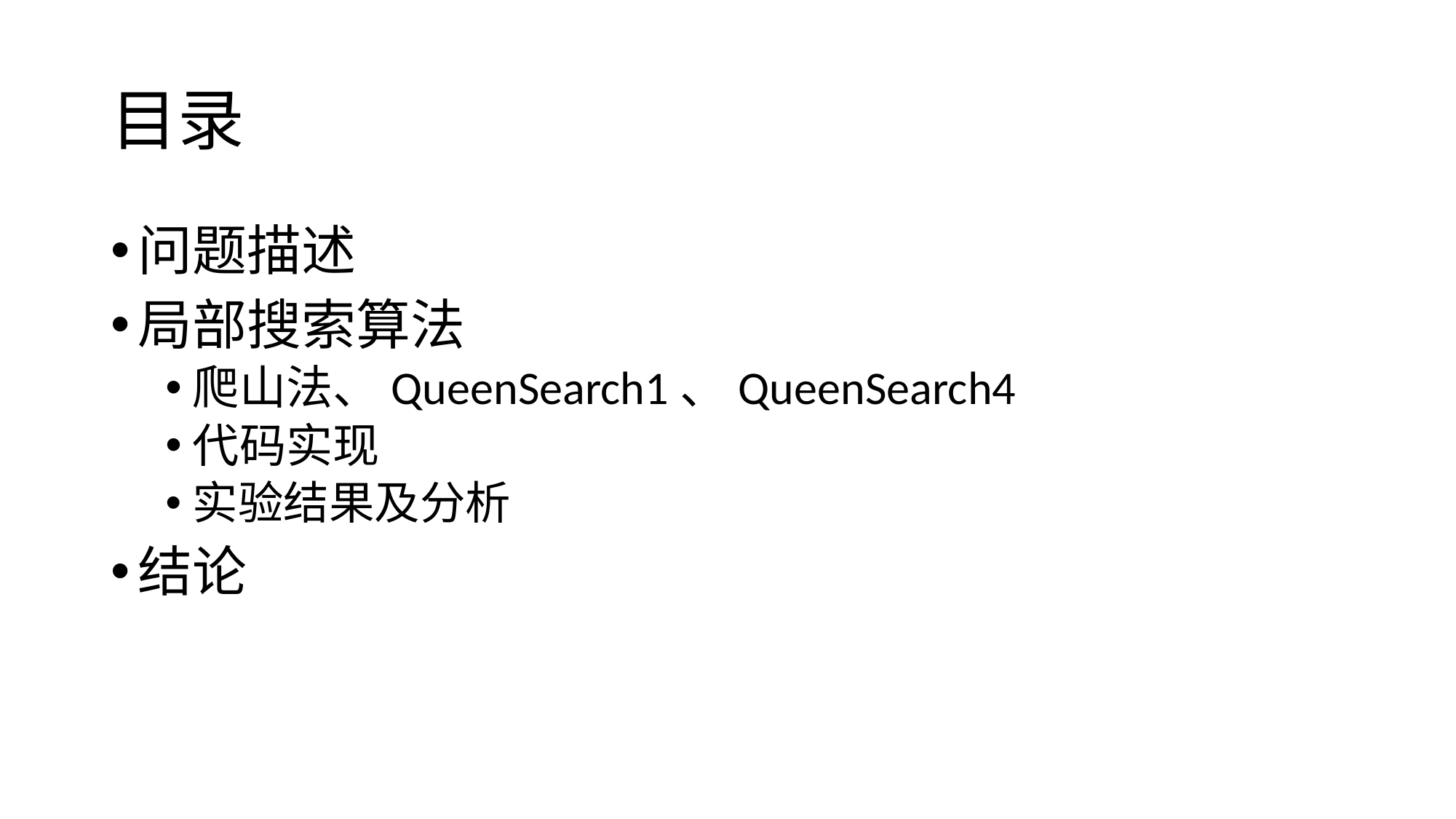

# 目录
问题描述
局部搜索算法
爬山法、QueenSearch1、QueenSearch4
代码实现
实验结果及分析
结论